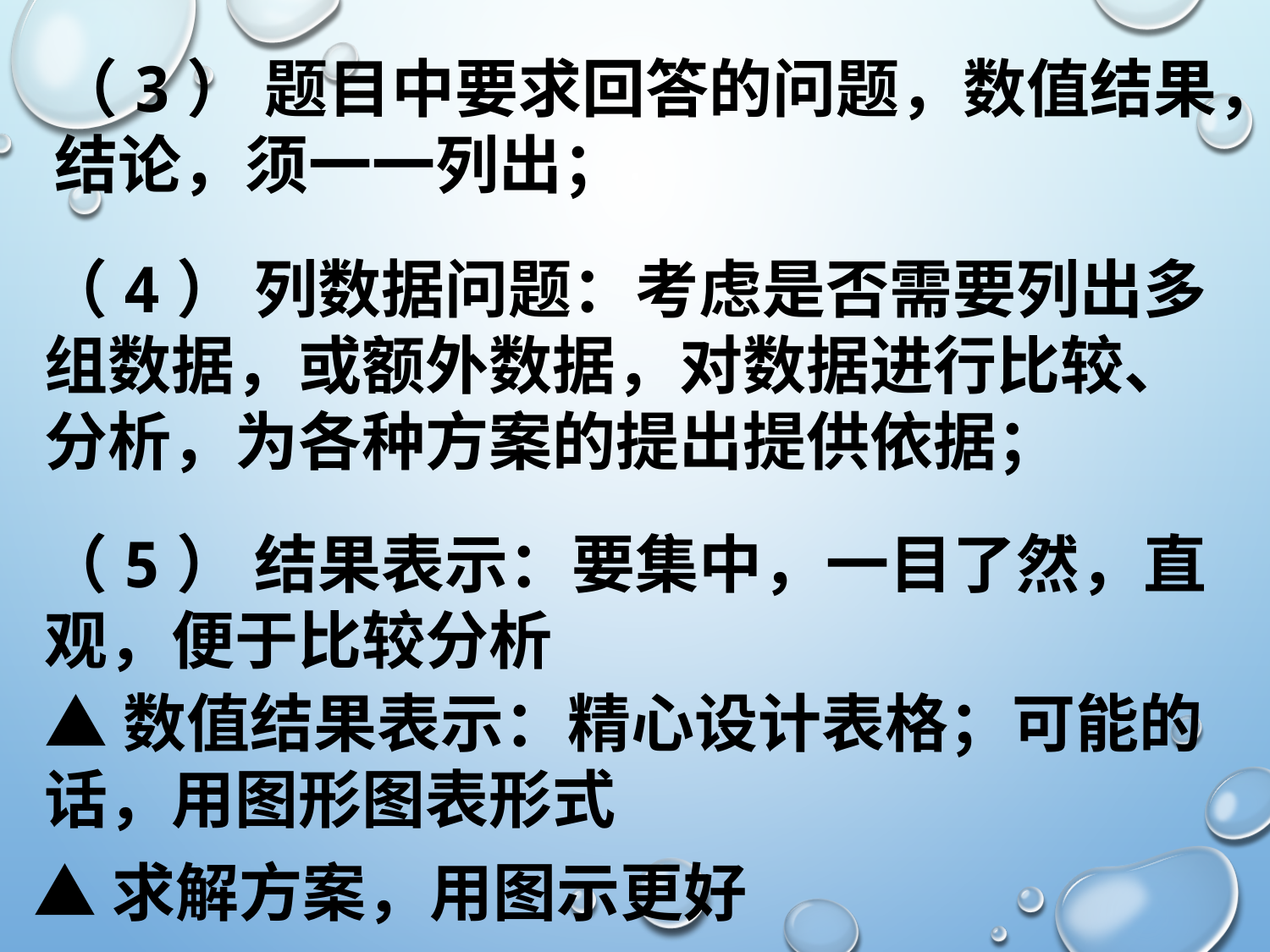

（3） 题目中要求回答的问题，数值结果，结论，须一一列出；
（4） 列数据问题：考虑是否需要列出多组数据，或额外数据，对数据进行比较、分析，为各种方案的提出提供依据；
（5） 结果表示：要集中，一目了然，直观，便于比较分析
▲数值结果表示：精心设计表格；可能的话，用图形图表形式
▲求解方案，用图示更好